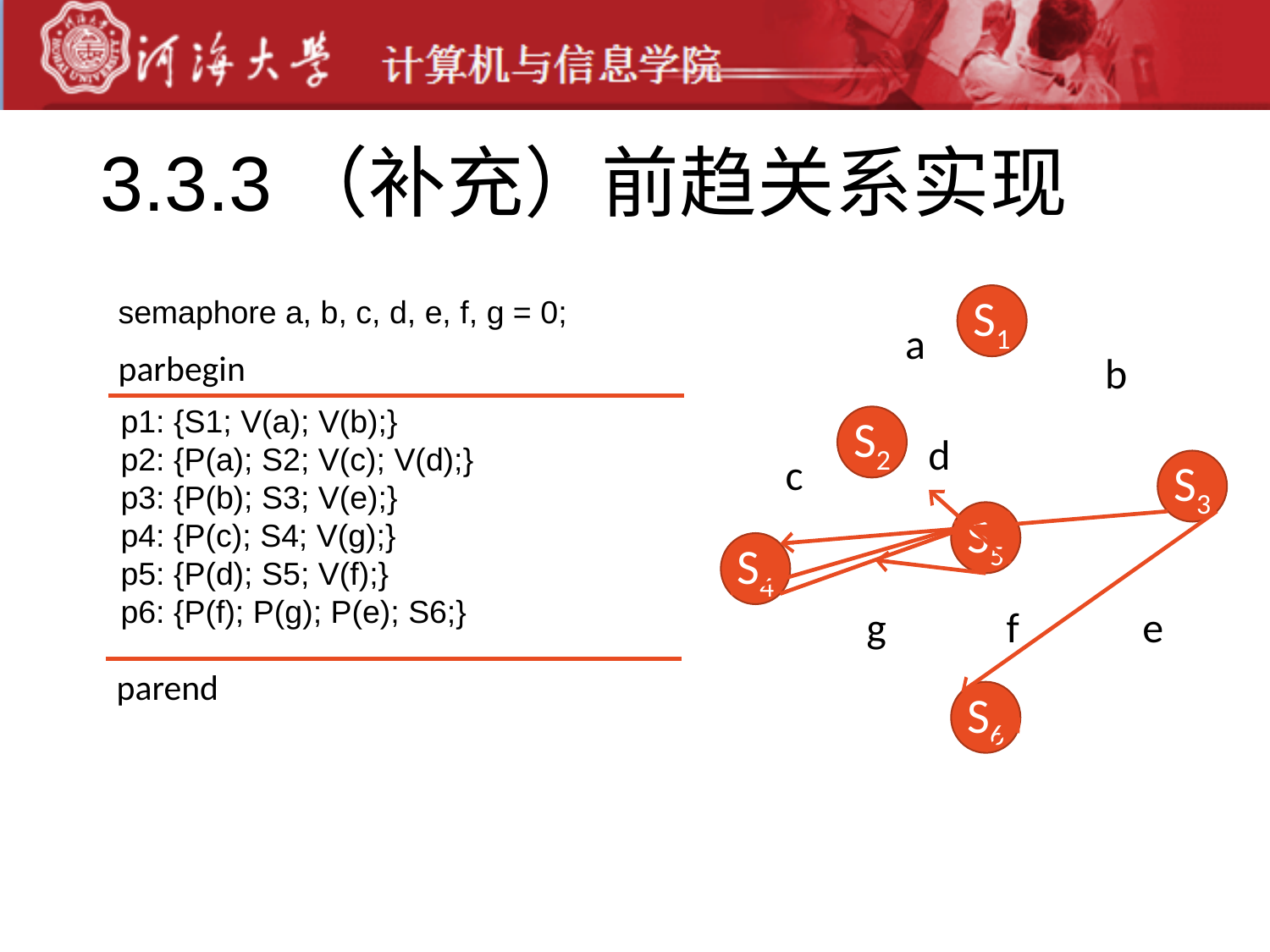

# 3.3.3（补充）前趋关系实现
semaphore a, b, c, d, e, f, g = 0;
p1: {S1; V(a); V(b);}
p2: {P(a); S2; V(c); V(d);}
p3: {P(b); S3; V(e);}
p4: {P(c); S4; V(g);}
p5: {P(d); S5; V(f);}
p6: {P(f); P(g); P(e); S6;}
parbegin
parend
S1
a
b
S2
d
c
S3
S5
S4
g
f
e
S6